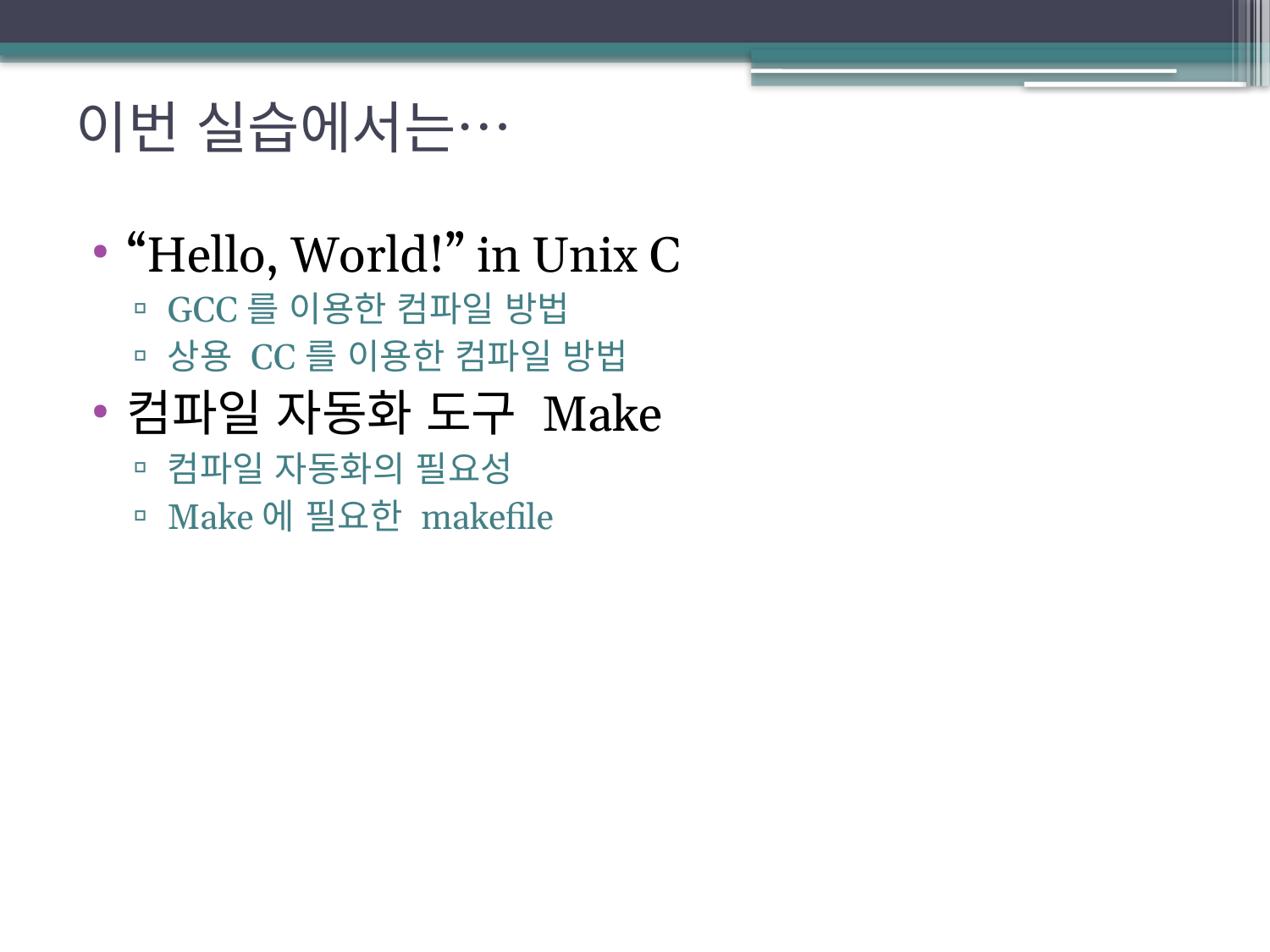

# 이번 실습에서는…
“Hello, World!” in Unix C
GCC를 이용한 컴파일 방법
상용 CC를 이용한 컴파일 방법
컴파일 자동화 도구 Make
컴파일 자동화의 필요성
Make에 필요한 makefile